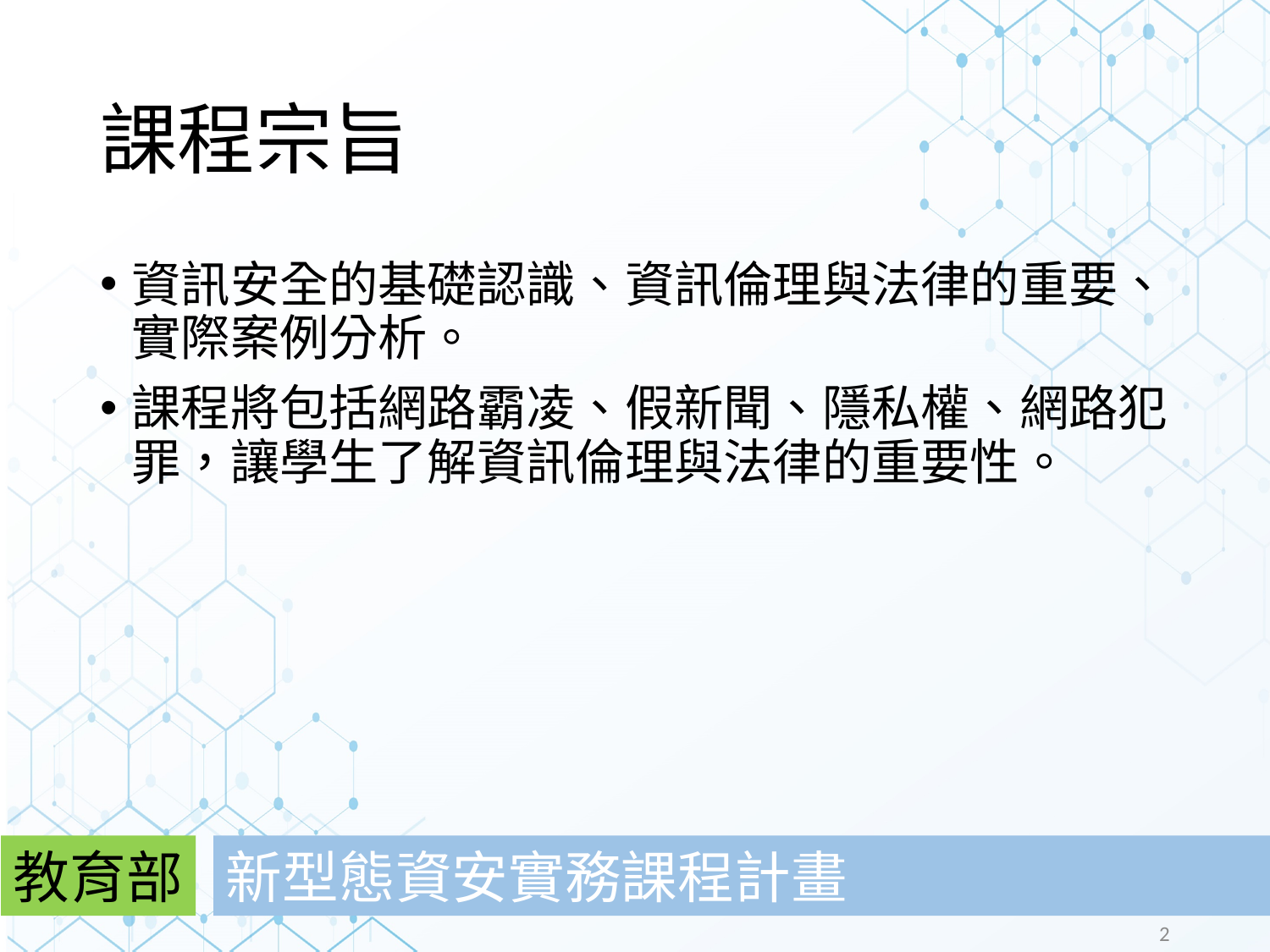

# 課程宗旨
資訊安全的基礎認識、資訊倫理與法律的重要、實際案例分析。
課程將包括網路霸凌、假新聞、隱私權、網路犯罪，讓學生了解資訊倫理與法律的重要性。
教育部
新型態資安實務課程計畫
2